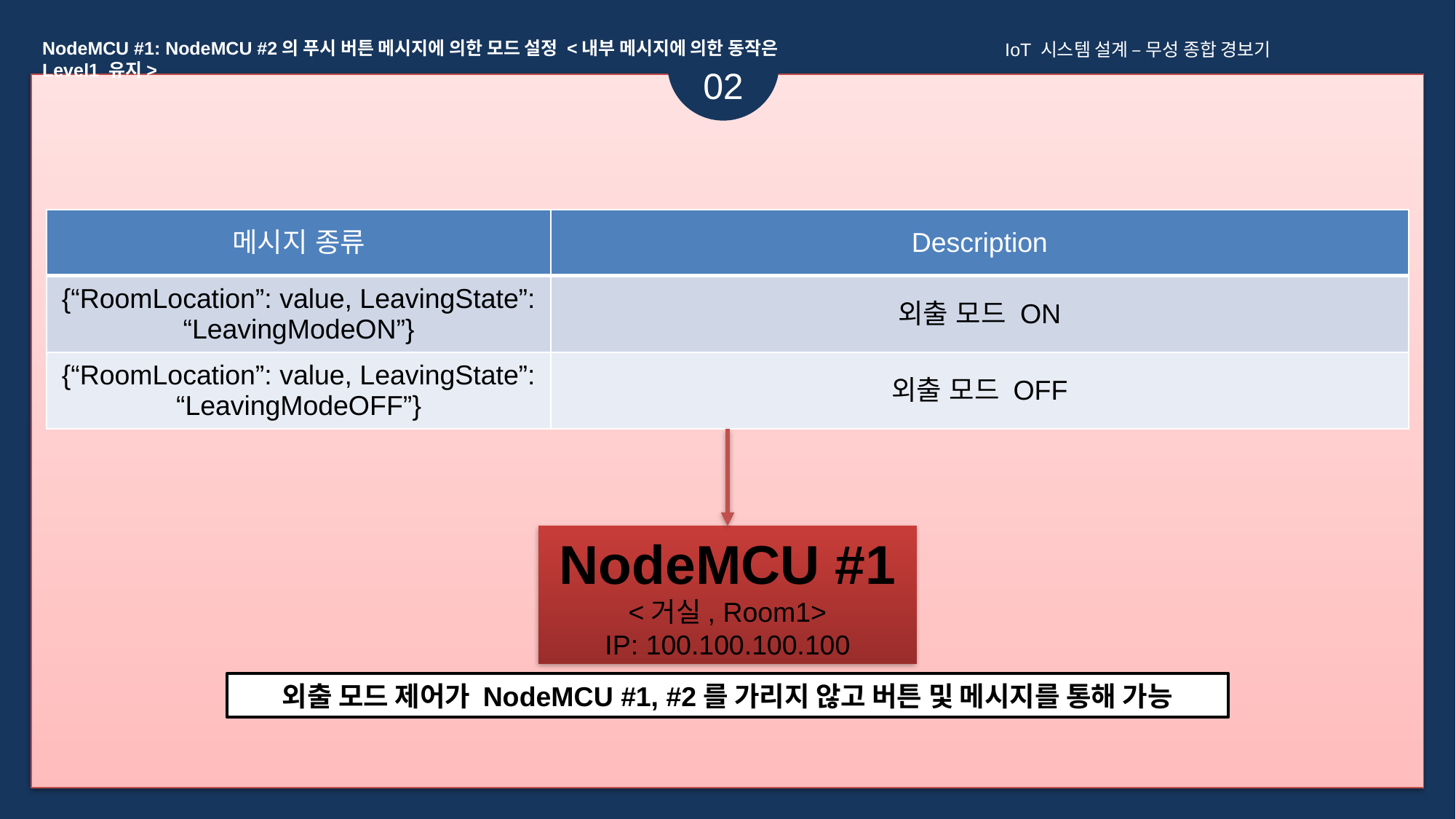

NodeMCU #1: NodeMCU #2의 푸시 버튼 메시지에 의한 모드 설정 <내부 메시지에 의한 동작은 Level1 유지>
IoT 시스템 설계 – 무성 종합 경보기
02

| 메시지 종류 | Description |
| --- | --- |
| {“RoomLocation”: value, LeavingState”: “LeavingModeON”} | 외출 모드 ON |
| {“RoomLocation”: value, LeavingState”: “LeavingModeOFF”} | 외출 모드 OFF |
NodeMCU #1
<거실, Room1>
IP: 100.100.100.100
외출 모드 제어가 NodeMCU #1, #2를 가리지 않고 버튼 및 메시지를 통해 가능